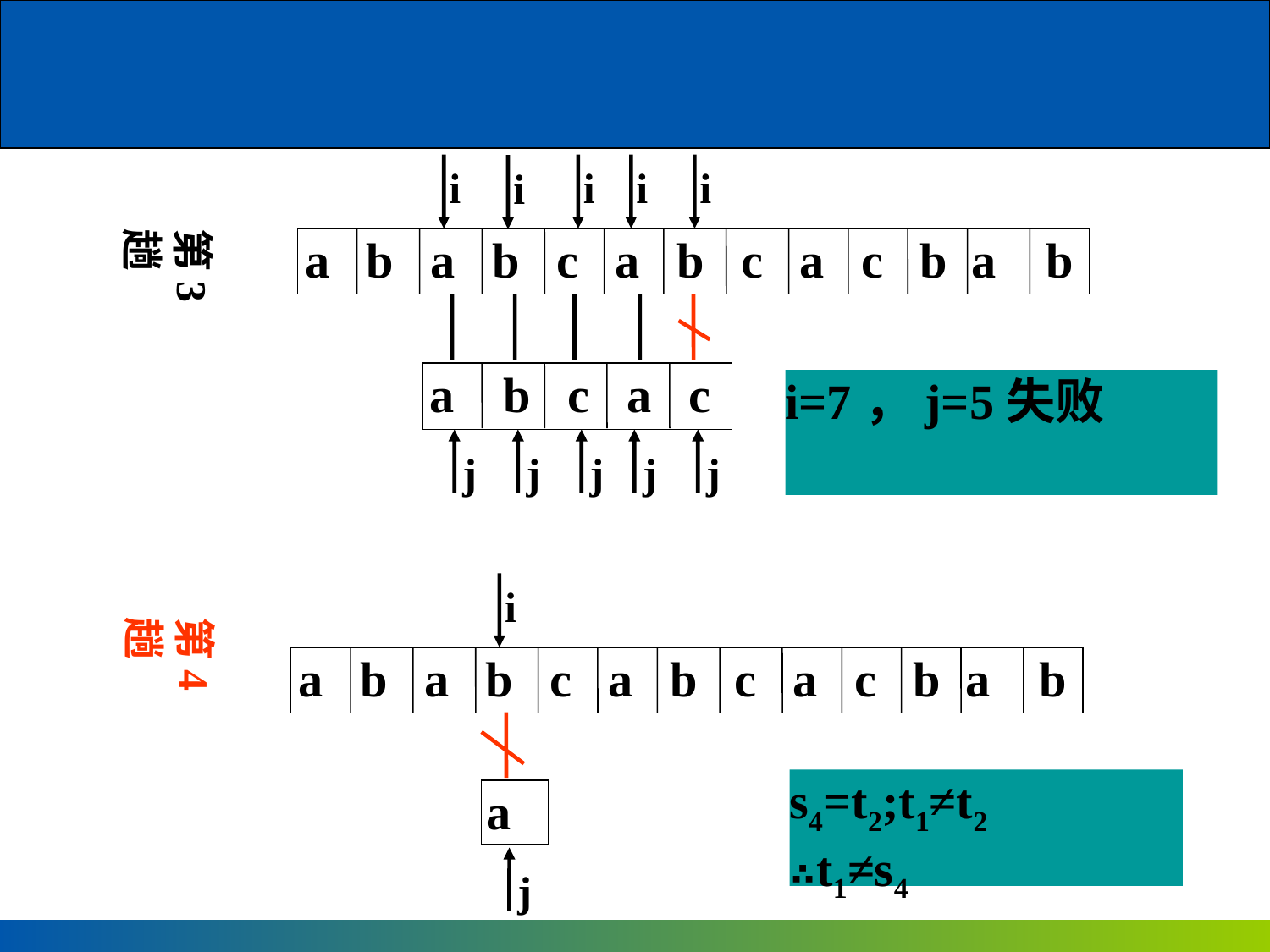

i

j

i

j

i

j

i

i

j
第3趟
a   b   a   b   c   a   b   c   a   c   b  a    b

a    b   c   a   c

i=7，j=5失败

j

i
第4趟
a   b   a   b   c   a   b   c   a   c   b  a    b

s4=t2;t1≠t2
∴t1≠s4
a

j